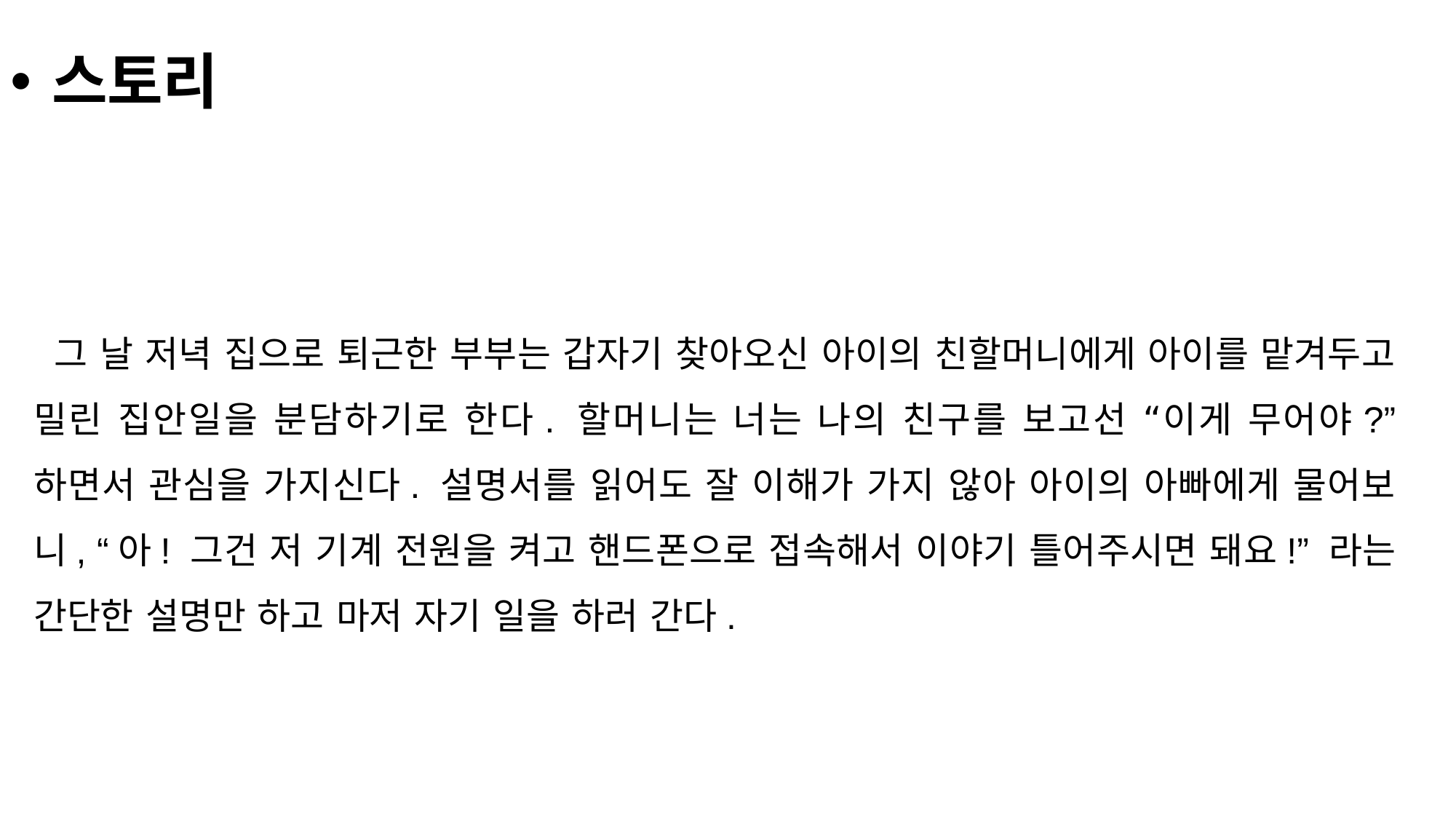

스토리
 그 날 저녁 집으로 퇴근한 부부는 갑자기 찾아오신 아이의 친할머니에게 아이를 맡겨두고 밀린 집안일을 분담하기로 한다. 할머니는 너는 나의 친구를 보고선 “이게 무어야?” 하면서 관심을 가지신다. 설명서를 읽어도 잘 이해가 가지 않아 아이의 아빠에게 물어보니, “아! 그건 저 기계 전원을 켜고 핸드폰으로 접속해서 이야기 틀어주시면 돼요!” 라는 간단한 설명만 하고 마저 자기 일을 하러 간다.